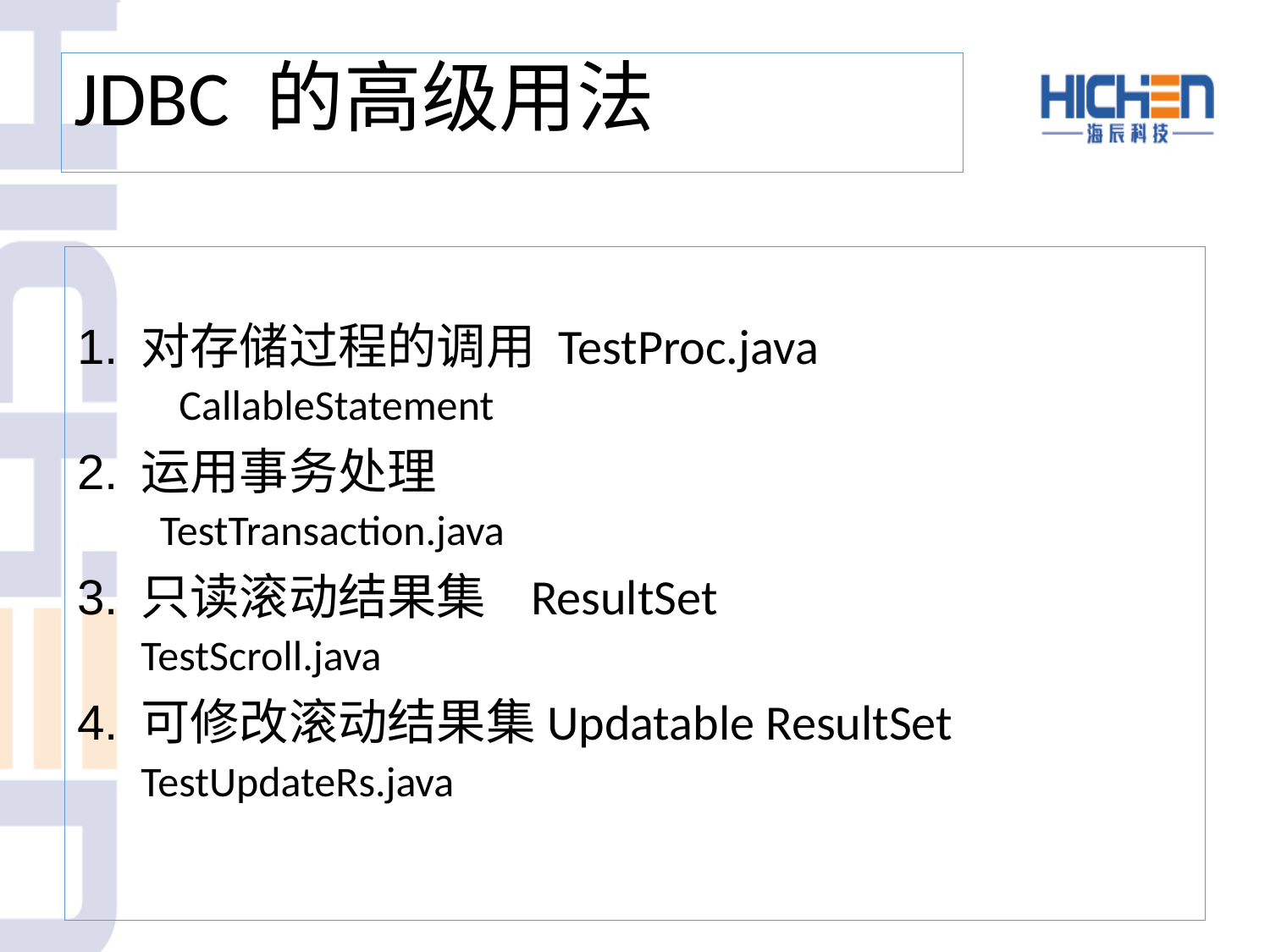

# JDBC 的高级用法

对存储过程的调用 TestProc.java
    CallableStatement
运用事务处理
  TestTransaction.java
只读滚动结果集   ResultSet
TestScroll.java
可修改滚动结果集Updatable ResultSet
TestUpdateRs.java